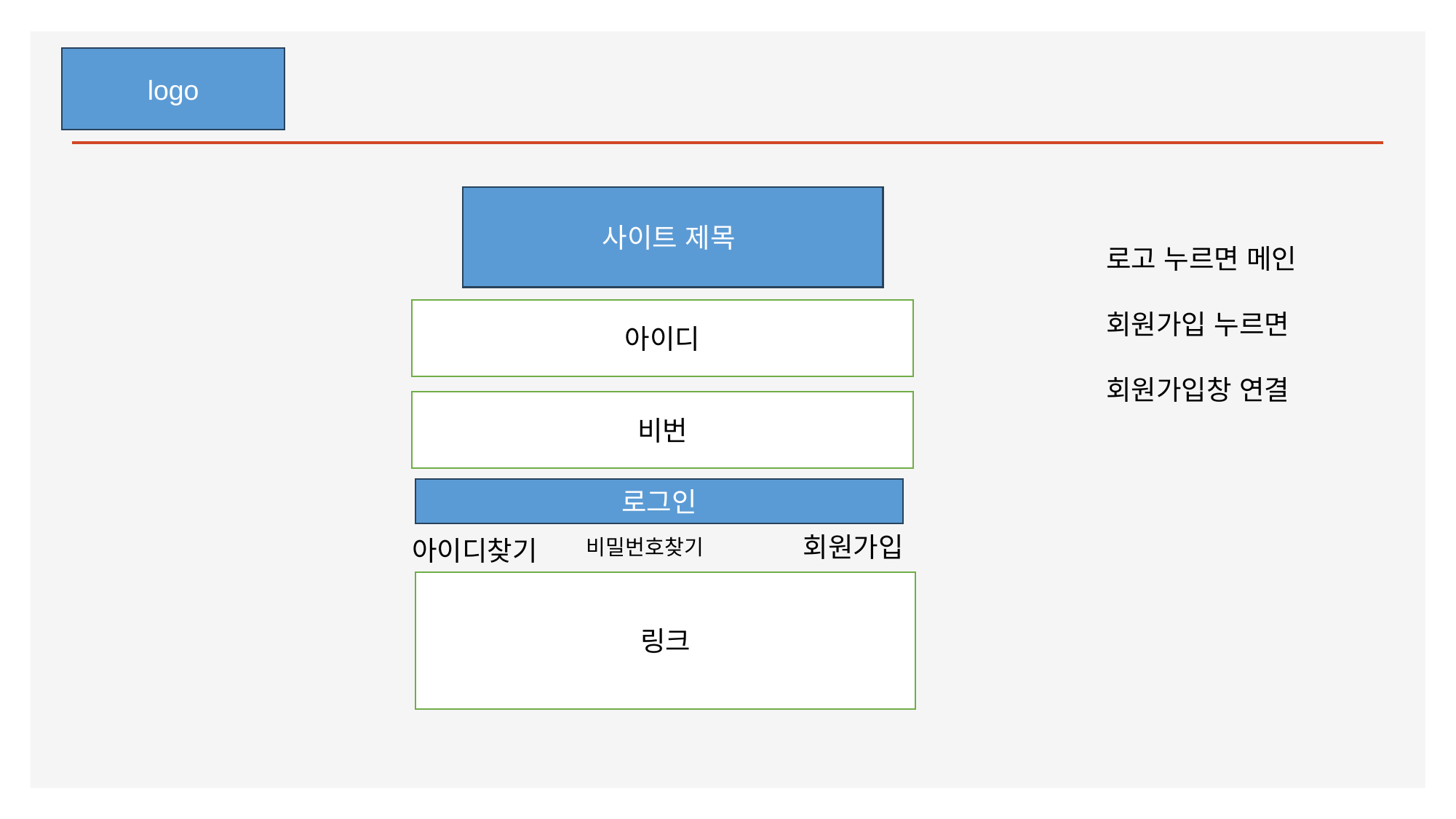

logo
#
사이트 제목
로고 누르면 메인

회원가입 누르면

회원가입창 연결

아이디
비번
로그인
회원가입
아이디찾기
비밀번호찾기
링크